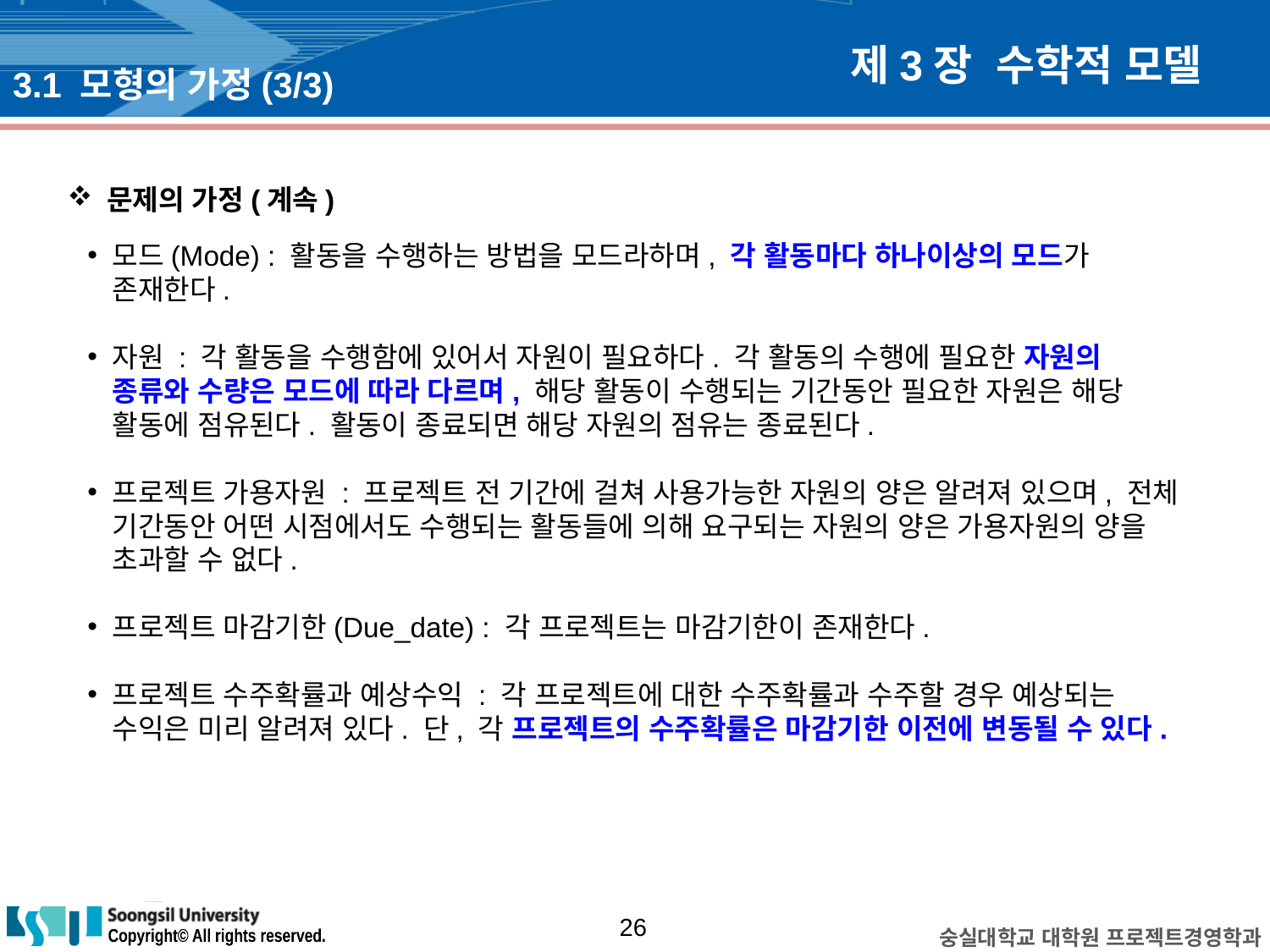

# 제3장  수학적 모델
3.1 모형의 가정(3/3)

문제의 가정(계속)
모드(Mode) : 활동을 수행하는 방법을 모드라하며, 각 활동마다 하나이상의 모드가 존재한다.

자원 : 각 활동을 수행함에 있어서 자원이 필요하다. 각 활동의 수행에 필요한 자원의 종류와 수량은 모드에 따라 다르며, 해당 활동이 수행되는 기간동안 필요한 자원은 해당 활동에 점유된다. 활동이 종료되면 해당 자원의 점유는 종료된다.

프로젝트 가용자원 : 프로젝트 전 기간에 걸쳐 사용가능한 자원의 양은 알려져 있으며, 전체 기간동안 어떤 시점에서도 수행되는 활동들에 의해 요구되는 자원의 양은 가용자원의 양을 초과할 수 없다.

프로젝트 마감기한(Due_date) : 각 프로젝트는 마감기한이 존재한다.

프로젝트 수주확률과 예상수익 : 각 프로젝트에 대한 수주확률과 수주할 경우 예상되는 수익은 미리 알려져 있다. 단, 각 프로젝트의 수주확률은 마감기한 이전에 변동될 수 있다.